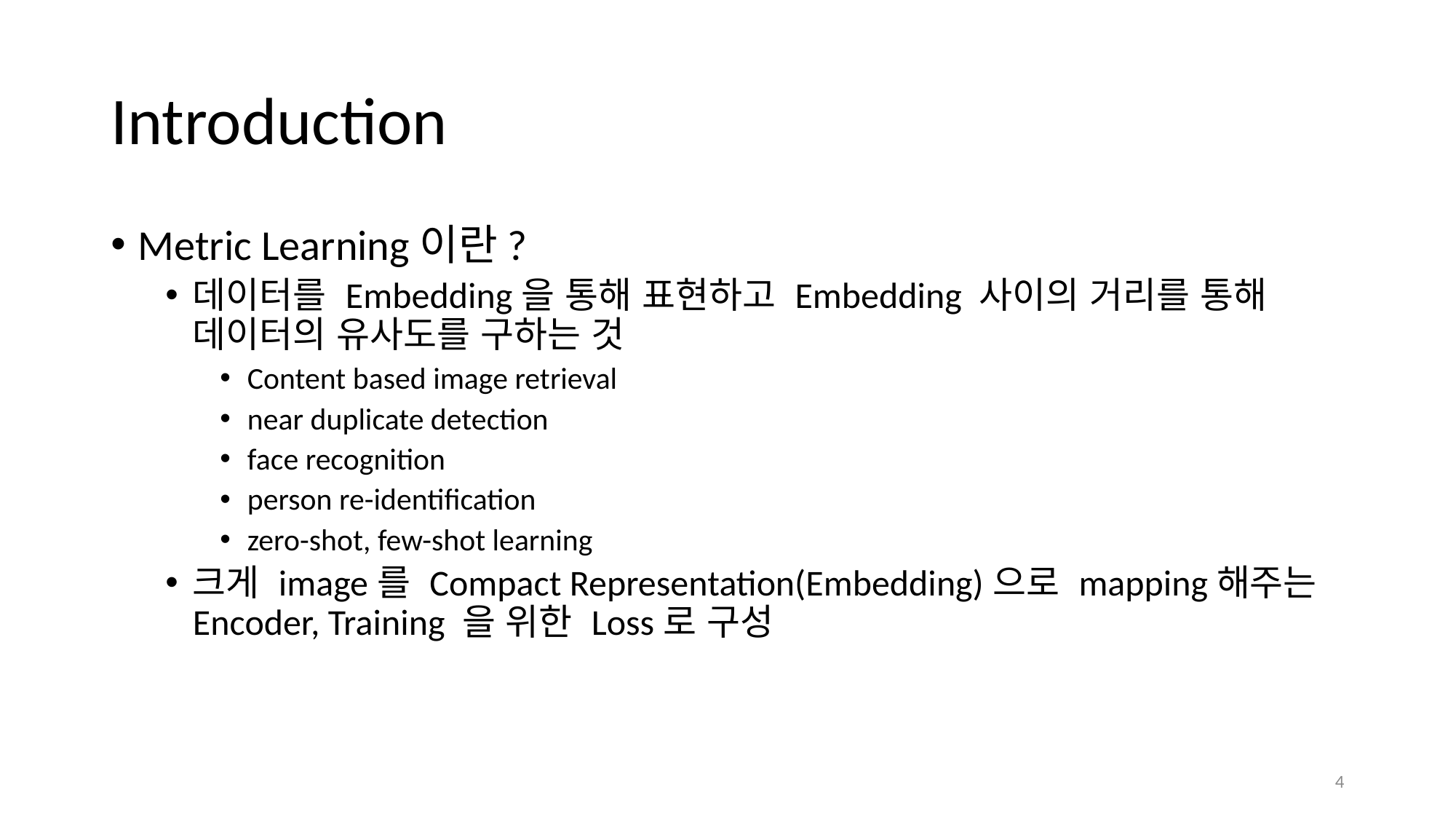

# Introduction
Metric Learning이란?
데이터를 Embedding을 통해 표현하고 Embedding 사이의 거리를 통해 데이터의 유사도를 구하는 것
Content based image retrieval
near duplicate detection
face recognition
person re-identification
zero-shot, few-shot learning
크게 image를 Compact Representation(Embedding)으로 mapping해주는 Encoder, Training 을 위한 Loss로 구성

4